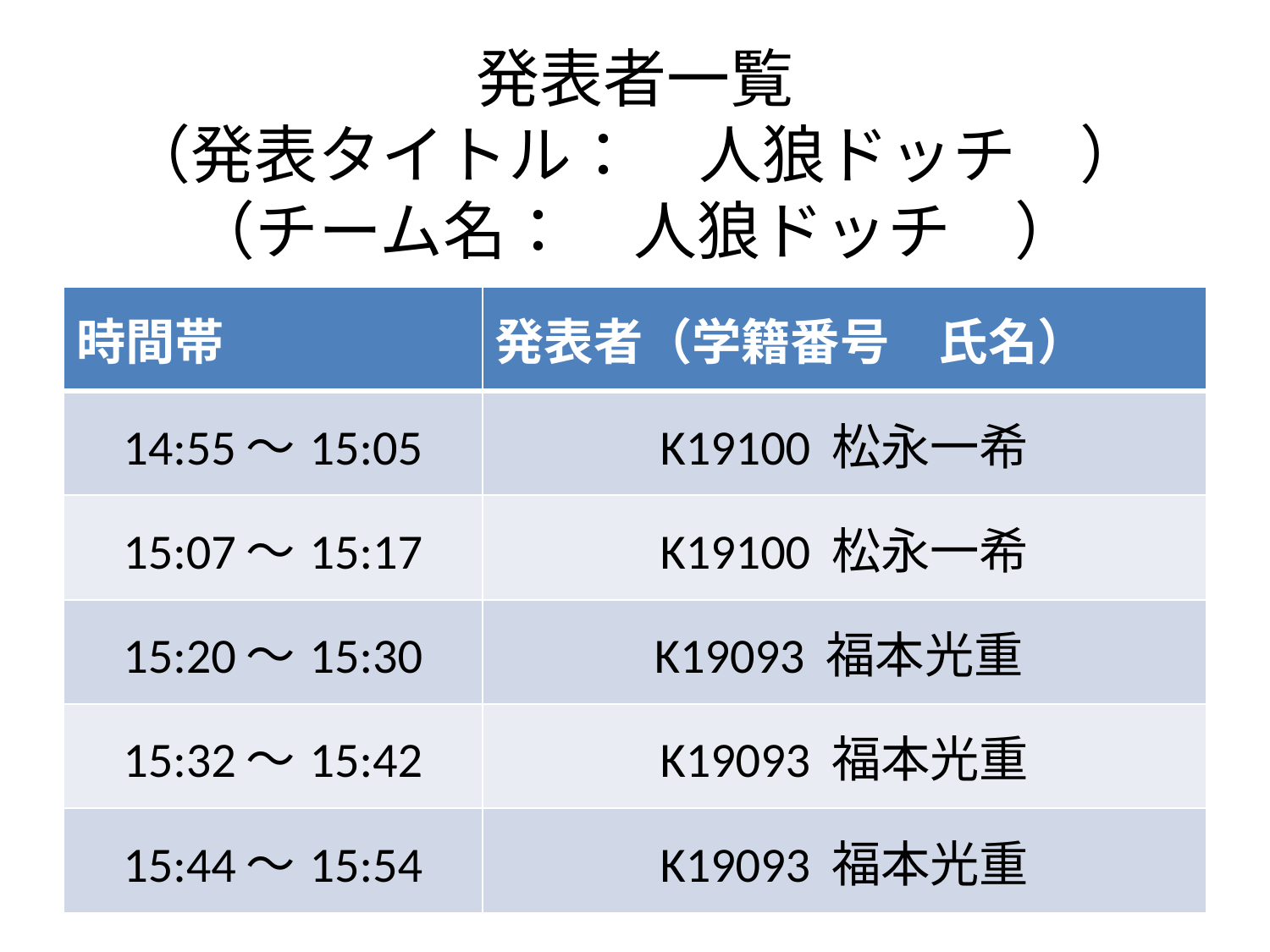

# 発表者一覧 （発表タイトル：　人狼ドッチ　） （チーム名：　人狼ドッチ　）
| 時間帯 | 発表者（学籍番号　氏名） |
| --- | --- |
| 14:55〜15:05 | K19100 松永一希 |
| 15:07〜15:17 | K19100 松永一希 |
| 15:20〜15:30 | K19093 福本光重 |
| 15:32〜15:42 | K19093 福本光重 |
| 15:44〜15:54 | K19093 福本光重 |